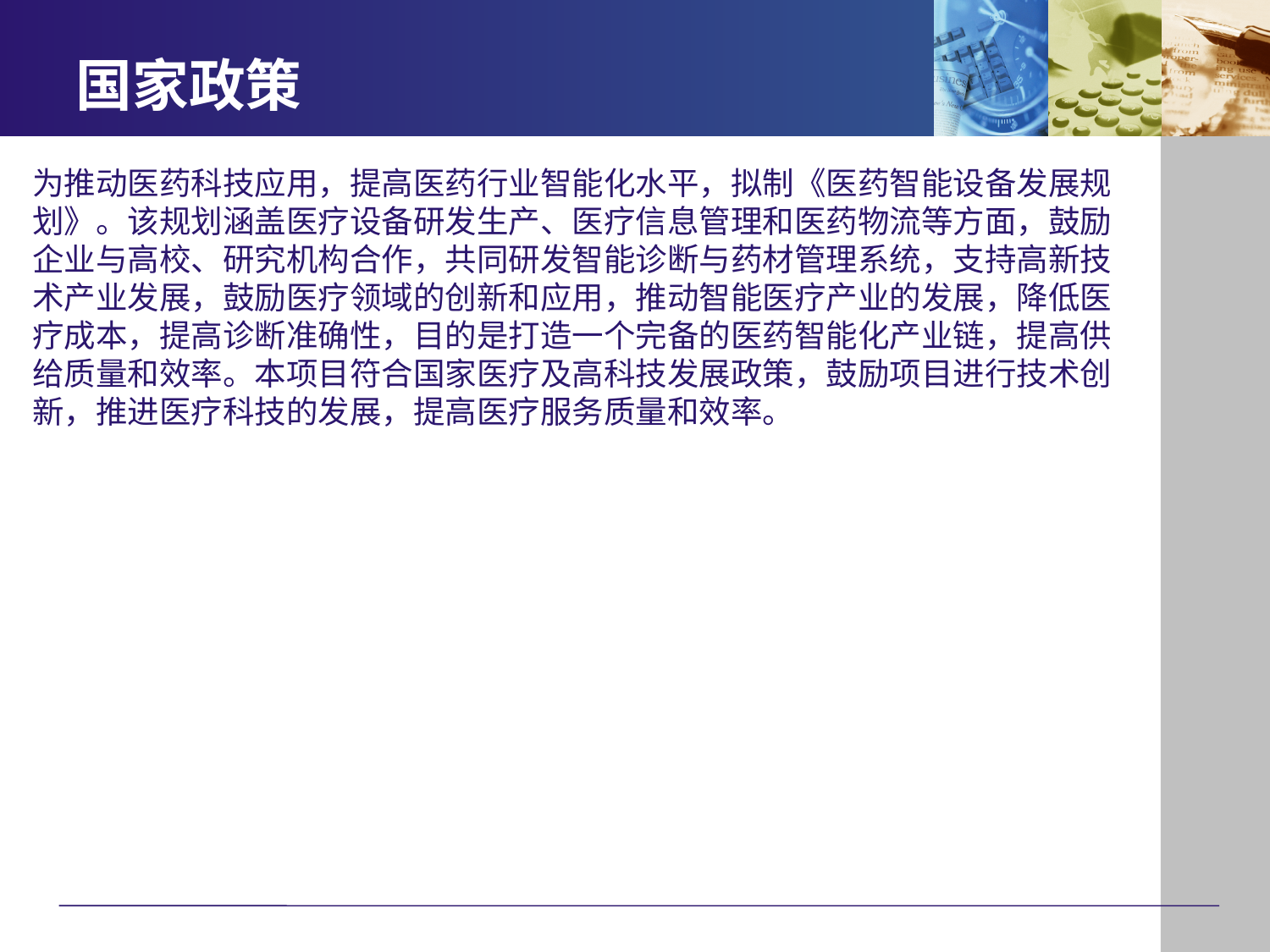

# 国家政策
为推动医药科技应用，提高医药行业智能化水平，拟制《医药智能设备发展规划》。该规划涵盖医疗设备研发生产、医疗信息管理和医药物流等方面，鼓励企业与高校、研究机构合作，共同研发智能诊断与药材管理系统，支持高新技术产业发展，鼓励医疗领域的创新和应用，推动智能医疗产业的发展，降低医疗成本，提高诊断准确性，目的是打造一个完备的医药智能化产业链，提高供给质量和效率。本项目符合国家医疗及高科技发展政策，鼓励项目进行技术创新，推进医疗科技的发展，提高医疗服务质量和效率。